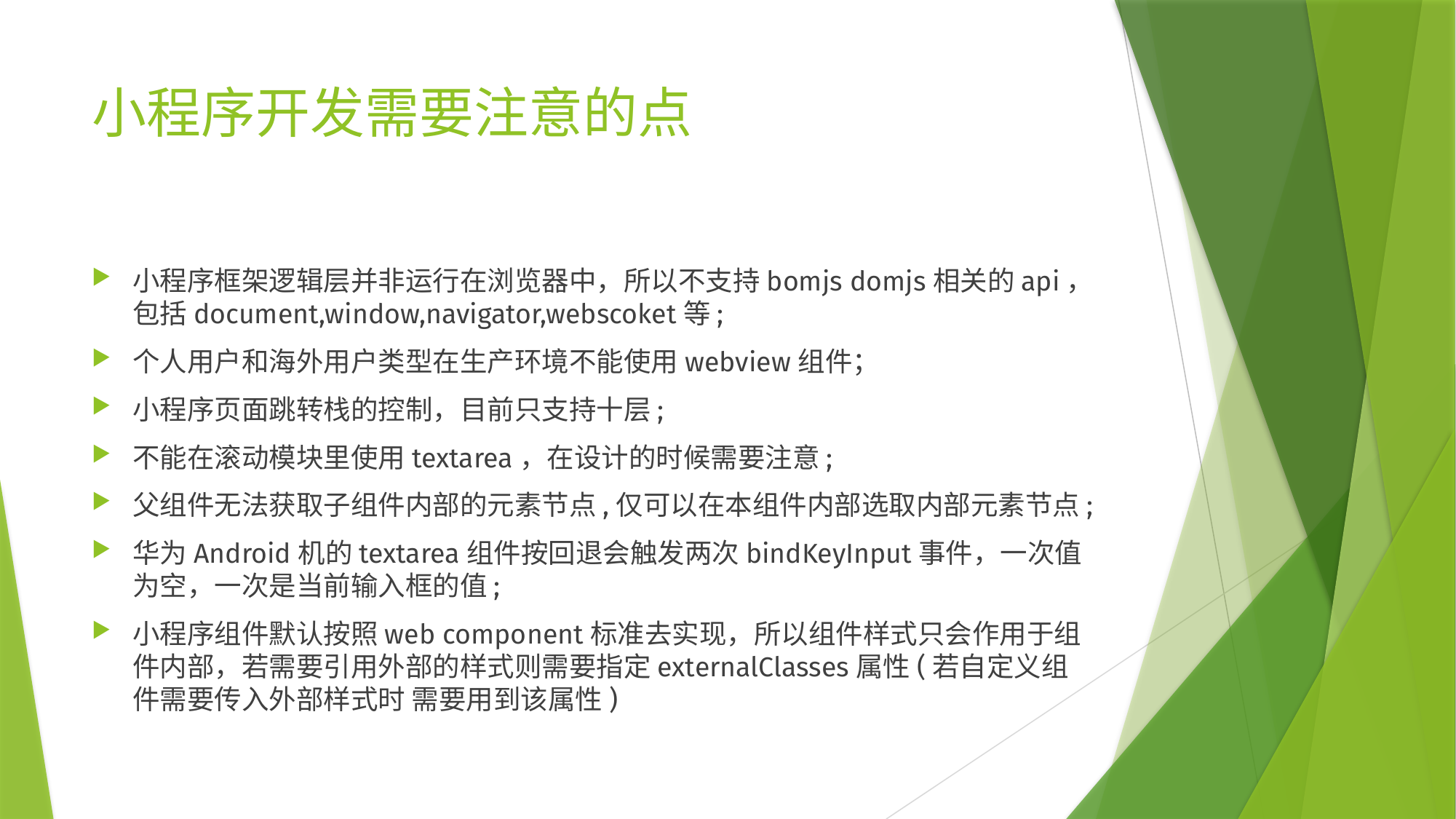

# 小程序开发需要注意的点
小程序框架逻辑层并非运行在浏览器中，所以不支持bomjs domjs相关的api，包括document,window,navigator,webscoket等;
个人用户和海外用户类型在生产环境不能使用webview组件；
小程序页面跳转栈的控制，目前只支持十层;
不能在滚动模块里使用textarea，在设计的时候需要注意;
父组件无法获取子组件内部的元素节点,仅可以在本组件内部选取内部元素节点;
华为Android机的textarea组件按回退会触发两次bindKeyInput事件，一次值为空，一次是当前输入框的值;
小程序组件默认按照web component标准去实现，所以组件样式只会作用于组件内部，若需要引用外部的样式则需要指定externalClasses属性(若自定义组件需要传入外部样式时 需要用到该属性)